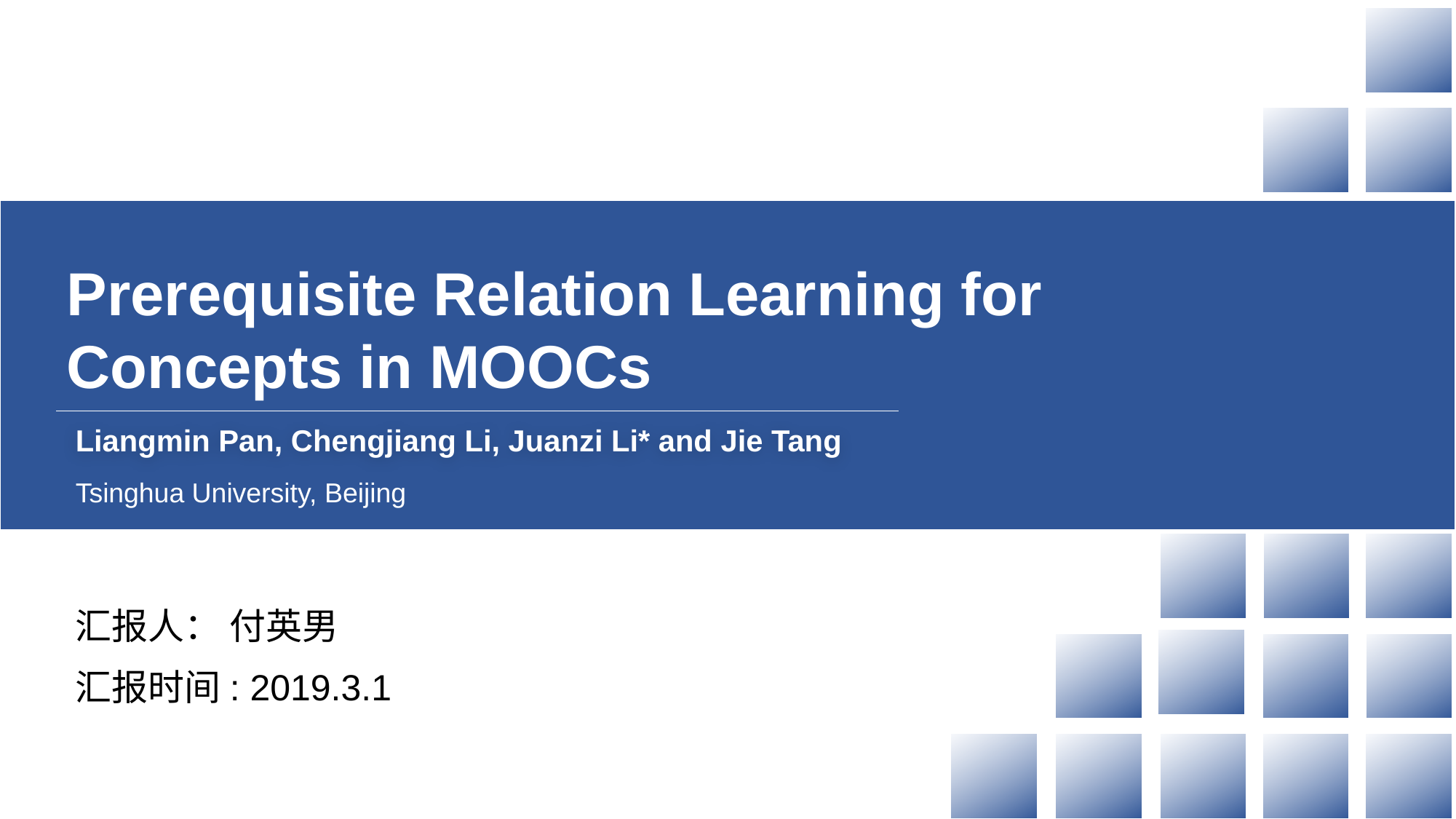

Prerequisite Relation Learning for
Concepts in MOOCs
Liangmin Pan, Chengjiang Li, Juanzi Li* and Jie Tang
Tsinghua University, Beijing
汇报人： 付英男
汇报时间: 2019.3.1